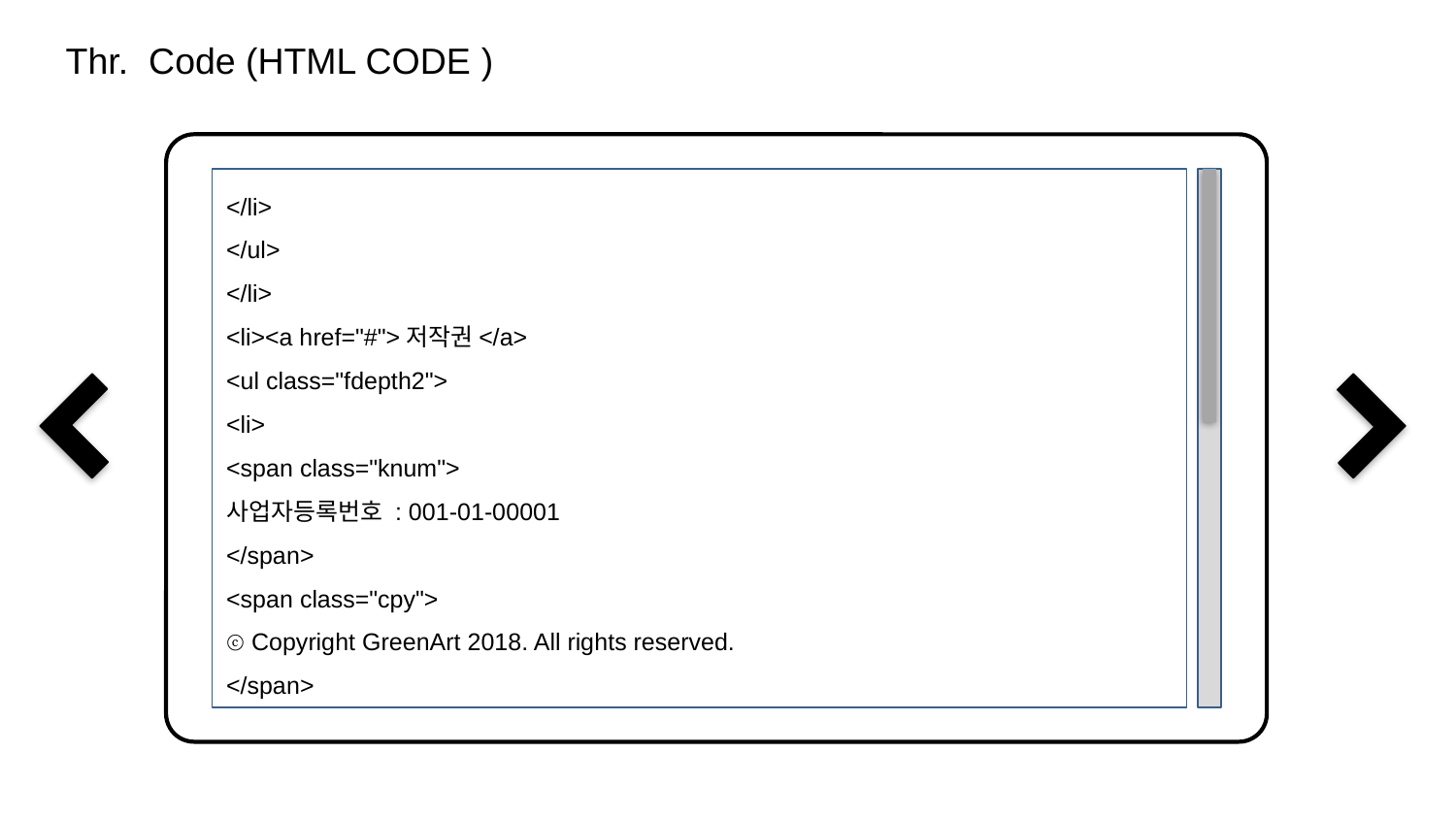

Thr.  Code (HTML CODE )

</li>
</ul>
</li>
<li><a href="#">저작권</a>
<ul class="fdepth2">
<li>
<span class="knum">
사업자등록번호 : 001-01-00001
</span>
<span class="cpy">
ⓒ Copyright GreenArt 2018. All rights reserved.
</span>